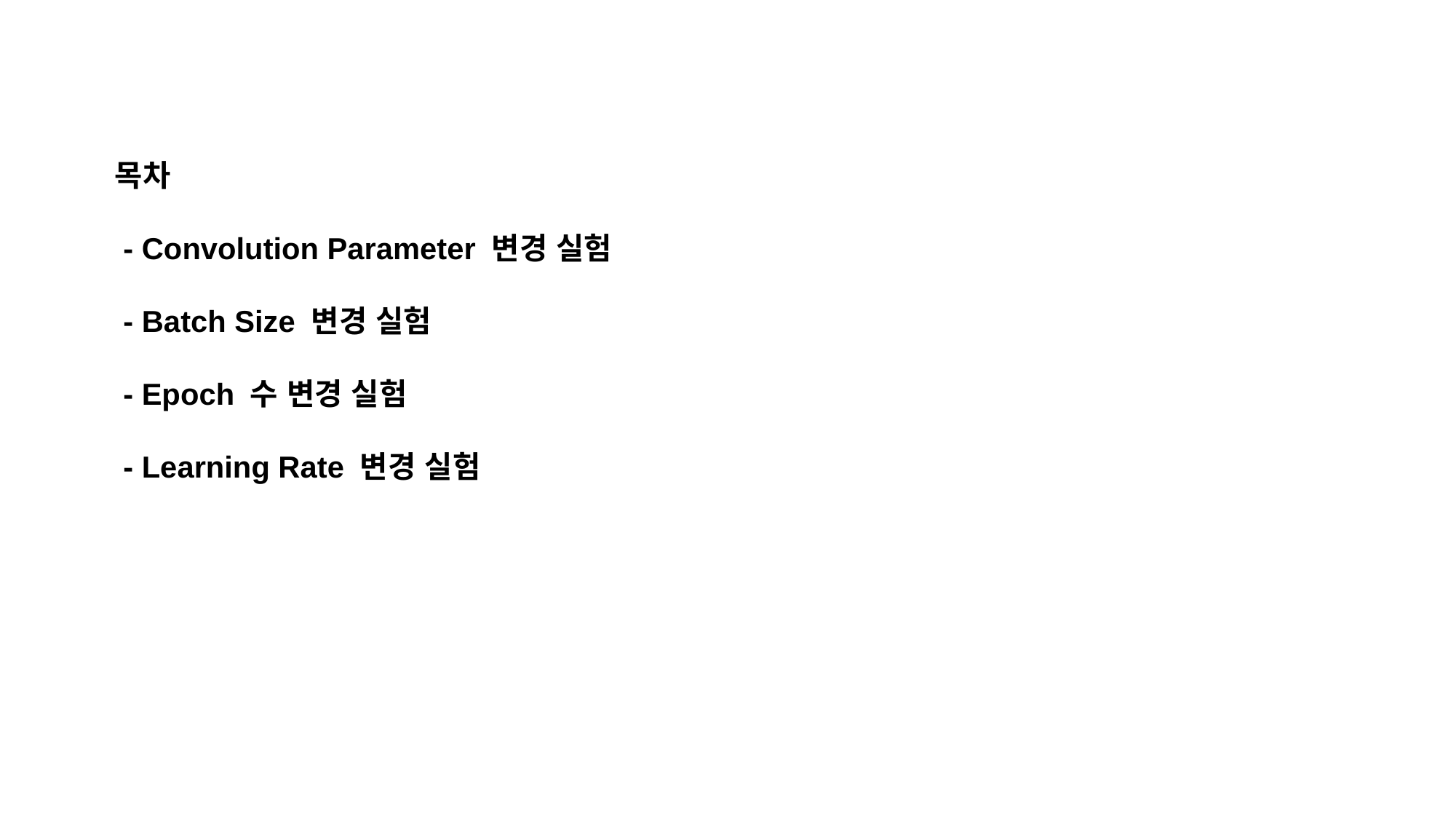

목차

 - Convolution Parameter 변경 실험

 - Batch Size 변경 실험

 - Epoch 수 변경 실험

 - Learning Rate 변경 실험